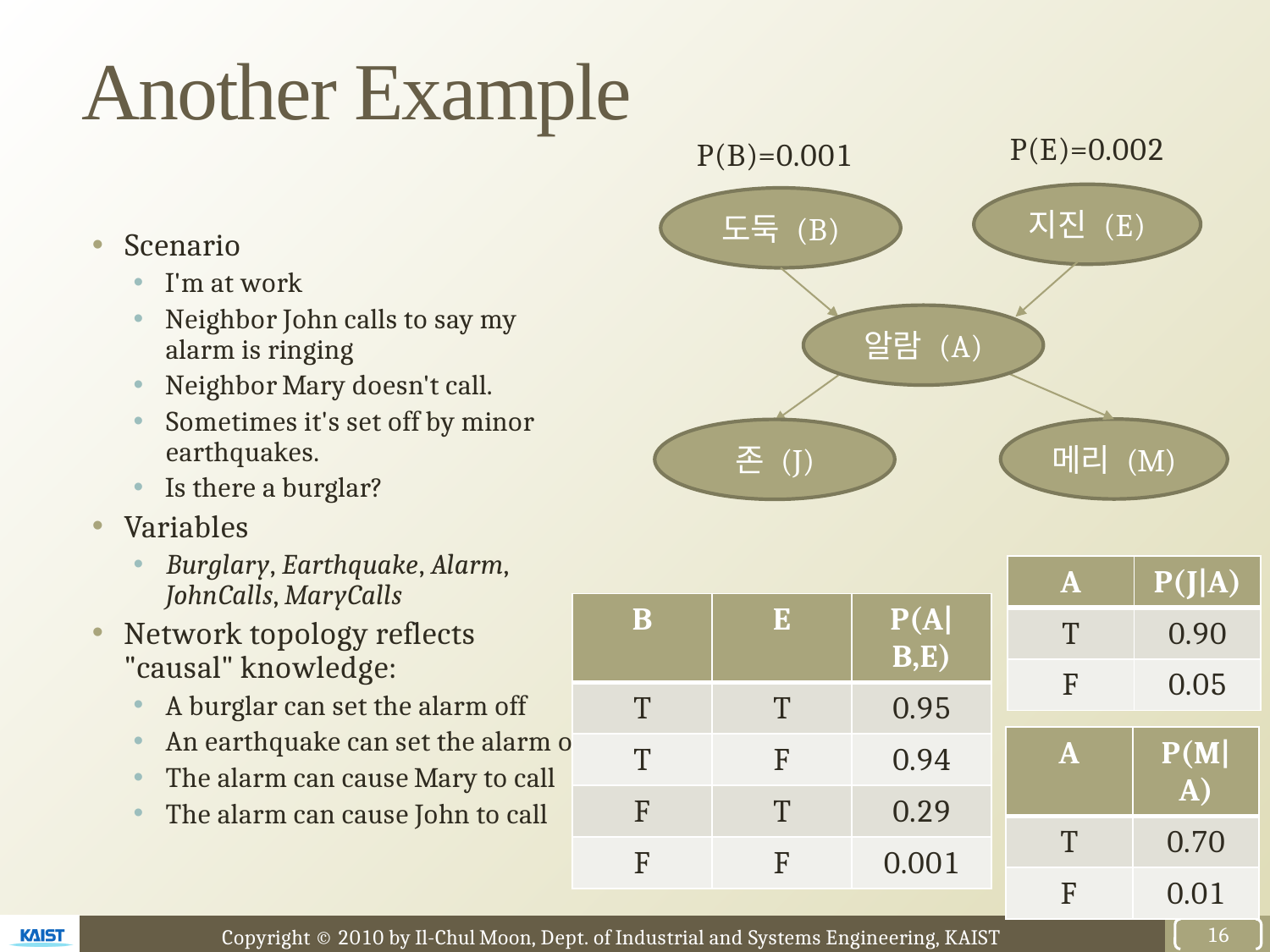

# Another Example
P(E)=0.002
P(B)=0.001
지진 (E)
도둑 (B)
Scenario
I'm at work
Neighbor John calls to say my alarm is ringing
Neighbor Mary doesn't call.
Sometimes it's set off by minor earthquakes.
Is there a burglar?
Variables
Burglary, Earthquake, Alarm, JohnCalls, MaryCalls
Network topology reflects "causal" knowledge:
A burglar can set the alarm off
An earthquake can set the alarm off
The alarm can cause Mary to call
The alarm can cause John to call
알람 (A)
메리 (M)
존 (J)
| A | P(J|A) |
| --- | --- |
| T | 0.90 |
| F | 0.05 |
| B | E | P(A|B,E) |
| --- | --- | --- |
| T | T | 0.95 |
| T | F | 0.94 |
| F | T | 0.29 |
| F | F | 0.001 |
| A | P(M|A) |
| --- | --- |
| T | 0.70 |
| F | 0.01 |
16